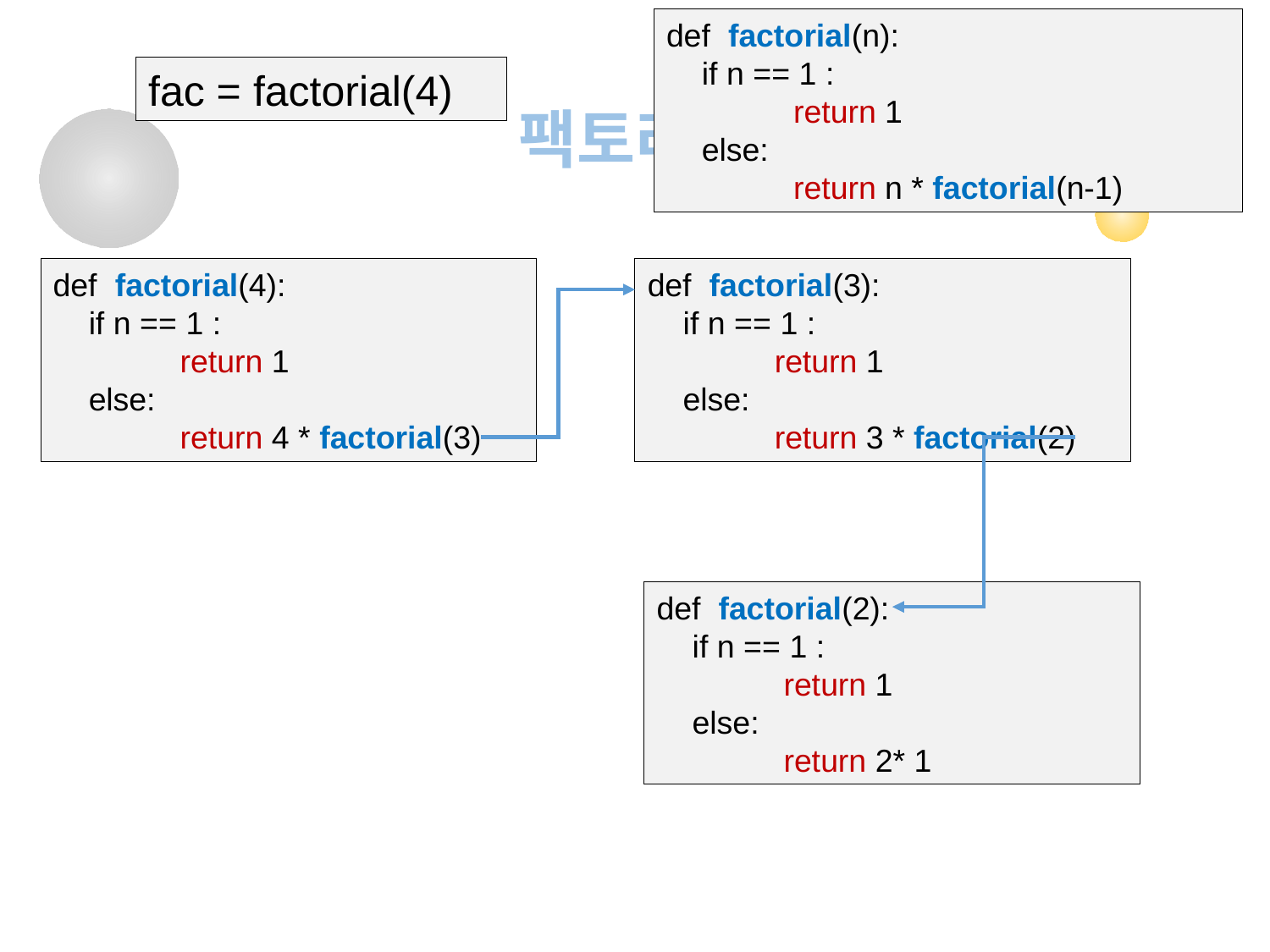

def  factorial(n):
    if n == 1 :
	return 1
    else:
	return n * factorial(n-1)
# 팩토리얼
fac = factorial(4)
def  factorial(4):
    if n == 1 :
	return 1
    else:
	return 4 * factorial(3)
def  factorial(3):
    if n == 1 :
	return 1
    else:
	return 3 * factorial(2)
def  factorial(2):
    if n == 1 :
	return 1
    else:
	return 2* 1